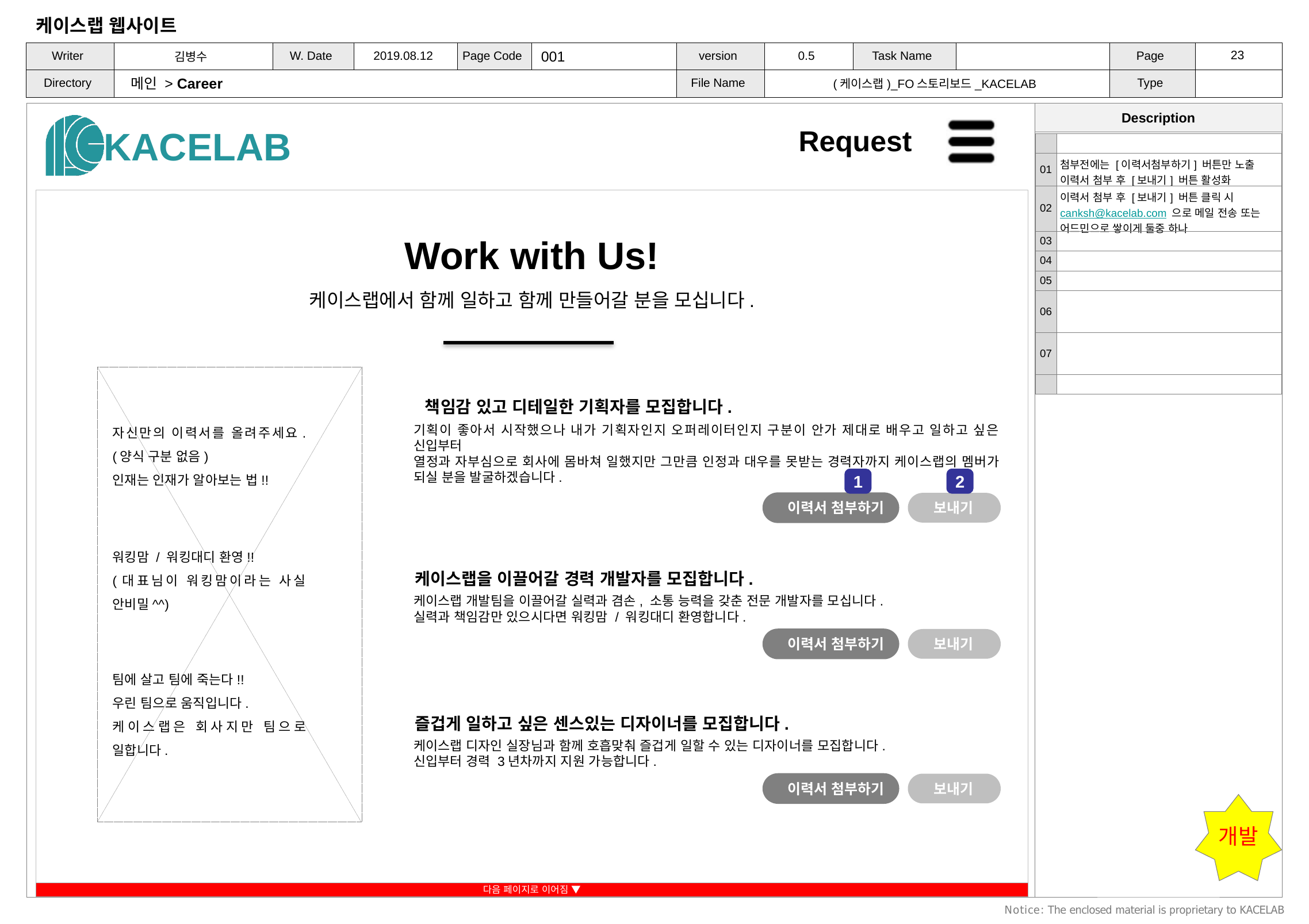

001
메인 > Career
|  |  |
| --- | --- |
| 01 | 첨부전에는 [이력서첨부하기] 버튼만 노출 이력서 첨부 후 [보내기] 버튼 활성화 |
| 02 | 이력서 첨부 후 [보내기] 버튼 클릭 시 canksh@kacelab.com 으로 메일 전송 또는 어드민으로 쌓이게 둘중 하나 |
| 03 |  |
| 04 |  |
| 05 |  |
| 06 |  |
| 07 |  |
|  |  |
Work with Us!
케이스랩에서 함께 일하고 함께 만들어갈 분을 모십니다.

책임감 있고 디테일한 기획자를 모집합니다.
자신만의 이력서를 올려주세요. (양식 구분 없음)
인재는 인재가 알아보는 법!!
기획이 좋아서 시작했으나 내가 기획자인지 오퍼레이터인지 구분이 안가 제대로 배우고 일하고 싶은 신입부터
열정과 자부심으로 회사에 몸바쳐 일했지만 그만큼 인정과 대우를 못받는 경력자까지 케이스랩의 멤버가 되실 분을 발굴하겠습니다.

1
2
이력서 첨부하기
  보내기
워킹맘 / 워킹대디 환영!!
(대표님이 워킹맘이라는 사실 안비밀^^)
케이스랩을 이끌어갈 경력 개발자를 모집합니다.
케이스랩 개발팀을 이끌어갈 실력과 겸손, 소통 능력을 갖춘 전문 개발자를 모십니다.
실력과 책임감만 있으시다면 워킹맘 / 워킹대디 환영합니다.
이력서 첨부하기
  보내기
팀에 살고 팀에 죽는다!!
우린 팀으로 움직입니다.
케이스랩은 회사지만 팀으로 일합니다.
즐겁게 일하고 싶은 센스있는 디자이너를 모집합니다.
케이스랩 디자인 실장님과 함께 호흡맞춰 즐겁게 일할 수 있는 디자이너를 모집합니다.
신입부터 경력 3년차까지 지원 가능합니다.
이력서 첨부하기
  보내기
개발